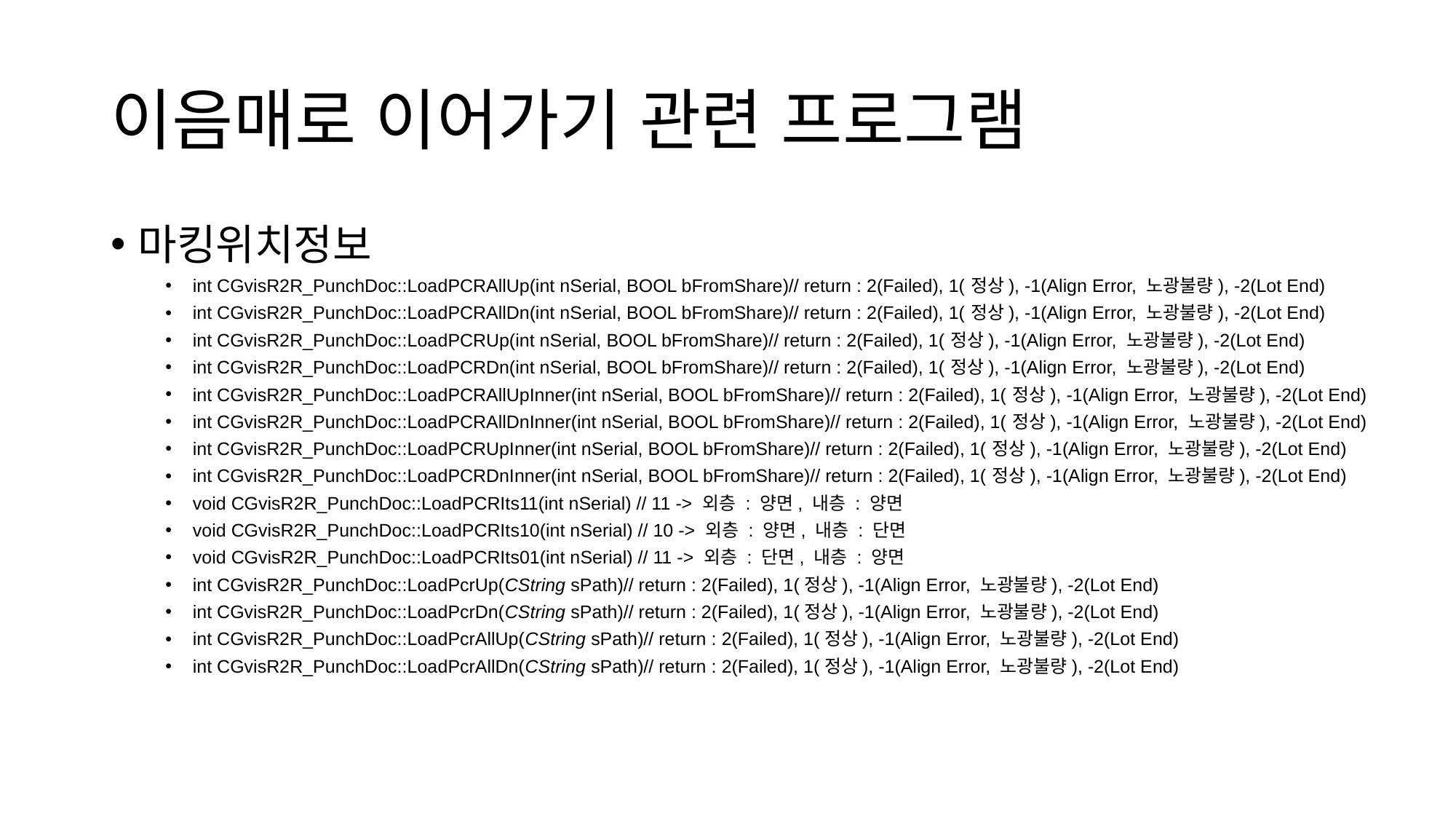

# 이음매로 이어가기 관련 프로그램
마킹위치정보
int CGvisR2R_PunchDoc::LoadPCRAllUp(int nSerial, BOOL bFromShare)// return : 2(Failed), 1(정상), -1(Align Error, 노광불량), -2(Lot End)
int CGvisR2R_PunchDoc::LoadPCRAllDn(int nSerial, BOOL bFromShare)// return : 2(Failed), 1(정상), -1(Align Error, 노광불량), -2(Lot End)
int CGvisR2R_PunchDoc::LoadPCRUp(int nSerial, BOOL bFromShare)// return : 2(Failed), 1(정상), -1(Align Error, 노광불량), -2(Lot End)
int CGvisR2R_PunchDoc::LoadPCRDn(int nSerial, BOOL bFromShare)// return : 2(Failed), 1(정상), -1(Align Error, 노광불량), -2(Lot End)
int CGvisR2R_PunchDoc::LoadPCRAllUpInner(int nSerial, BOOL bFromShare)// return : 2(Failed), 1(정상), -1(Align Error, 노광불량), -2(Lot End)
int CGvisR2R_PunchDoc::LoadPCRAllDnInner(int nSerial, BOOL bFromShare)// return : 2(Failed), 1(정상), -1(Align Error, 노광불량), -2(Lot End)
int CGvisR2R_PunchDoc::LoadPCRUpInner(int nSerial, BOOL bFromShare)// return : 2(Failed), 1(정상), -1(Align Error, 노광불량), -2(Lot End)
int CGvisR2R_PunchDoc::LoadPCRDnInner(int nSerial, BOOL bFromShare)// return : 2(Failed), 1(정상), -1(Align Error, 노광불량), -2(Lot End)
void CGvisR2R_PunchDoc::LoadPCRIts11(int nSerial) // 11 -> 외층 : 양면, 내층 : 양면
void CGvisR2R_PunchDoc::LoadPCRIts10(int nSerial) // 10 -> 외층 : 양면, 내층 : 단면
void CGvisR2R_PunchDoc::LoadPCRIts01(int nSerial) // 11 -> 외층 : 단면, 내층 : 양면
int CGvisR2R_PunchDoc::LoadPcrUp(CString sPath)// return : 2(Failed), 1(정상), -1(Align Error, 노광불량), -2(Lot End)
int CGvisR2R_PunchDoc::LoadPcrDn(CString sPath)// return : 2(Failed), 1(정상), -1(Align Error, 노광불량), -2(Lot End)
int CGvisR2R_PunchDoc::LoadPcrAllUp(CString sPath)// return : 2(Failed), 1(정상), -1(Align Error, 노광불량), -2(Lot End)
int CGvisR2R_PunchDoc::LoadPcrAllDn(CString sPath)// return : 2(Failed), 1(정상), -1(Align Error, 노광불량), -2(Lot End)